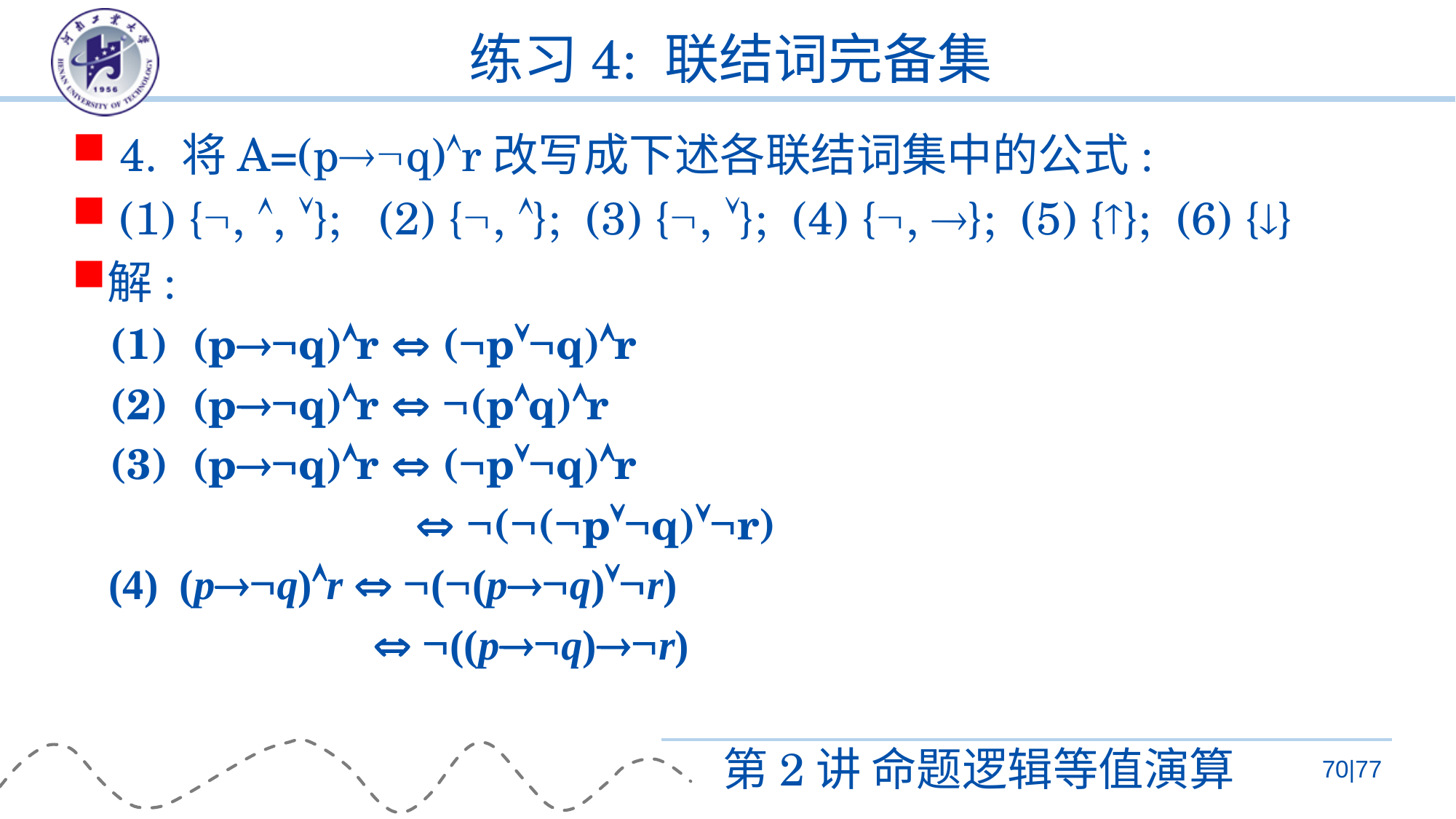

# 练习4: 联结词完备集
 4. 将A=(p→¬q)∧r改写成下述各联结词集中的公式:
 (1) {¬, ∧, ∨};   (2) {¬, ∧};  (3) {¬, ∨};  (4) {¬, →};  (5) {↑};  (6) {↓}
解:
 (1)  (p→¬q)∧r ⇔ (¬p∨¬q)∧r
 (2)  (p→¬q)∧r ⇔ ¬(p∧q)∧r
 (3)  (p→¬q)∧r ⇔ (¬p∨¬q)∧r
                          ⇔ ¬(¬(¬p∨¬q)∨¬r)
 (4)  (p→¬q)∧r ⇔ ¬(¬(p→¬q)∨¬r)
                          ⇔ ¬((p→¬q)→¬r)
第2讲 命题逻辑等值演算
70|77